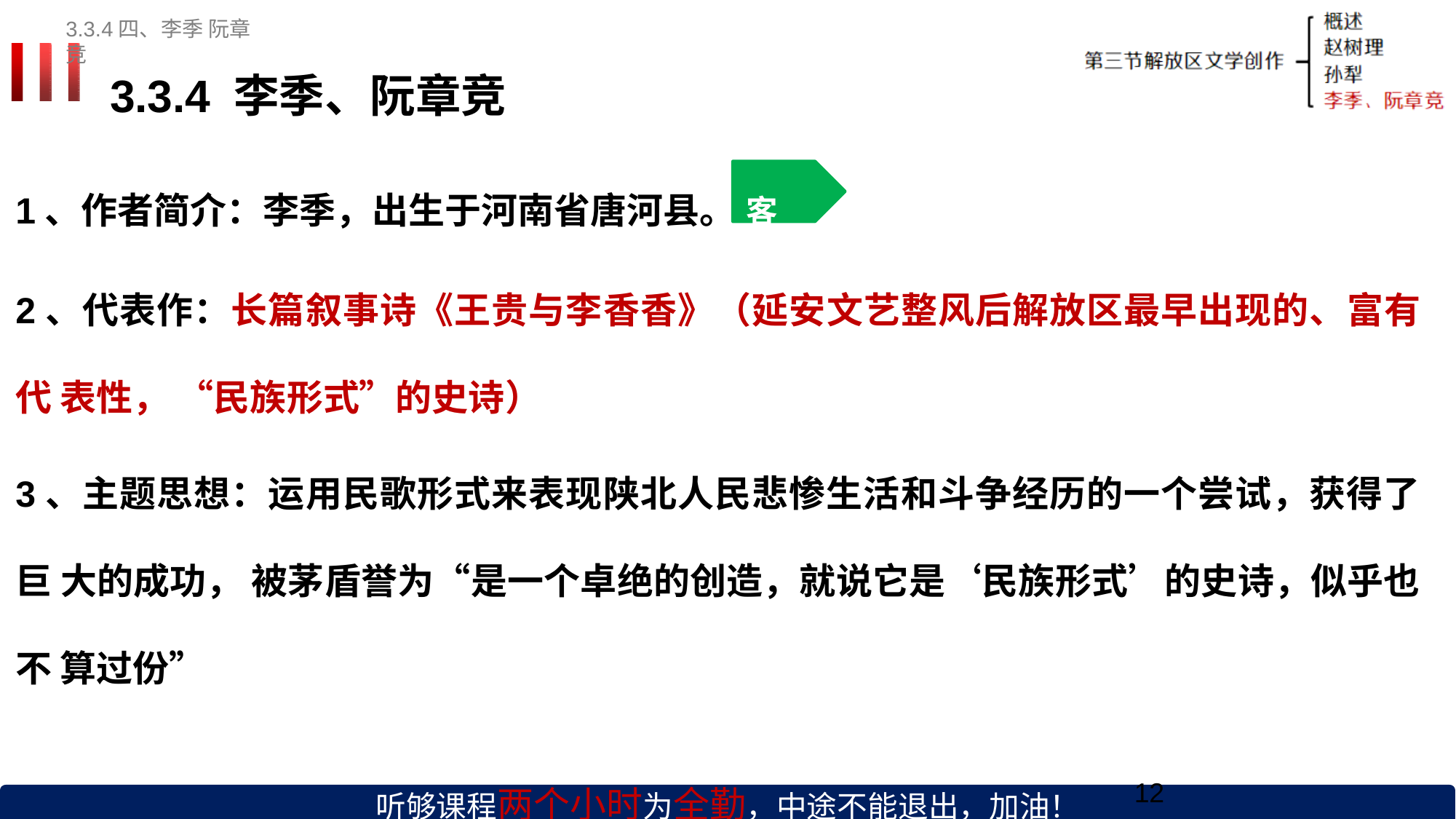

3.3.4四、李季 阮章竞

# 3.3.4 李季、阮章竞

1、作者简介：李季，出生于河南省唐河县。 客
2、代表作：长篇叙事诗《王贵与李香香》（延安文艺整风后解放区最早出现的、富有代 表性， “民族形式”的史诗）
3、主题思想：运用民歌形式来表现陕北人民悲惨生活和斗争经历的一个尝试，获得了巨 大的成功， 被茅盾誉为“是一个卓绝的创造，就说它是‘民族形式’的史诗，似乎也不 算过份”
12

听够课程两个小时为全勤，中途不能退出，加油！